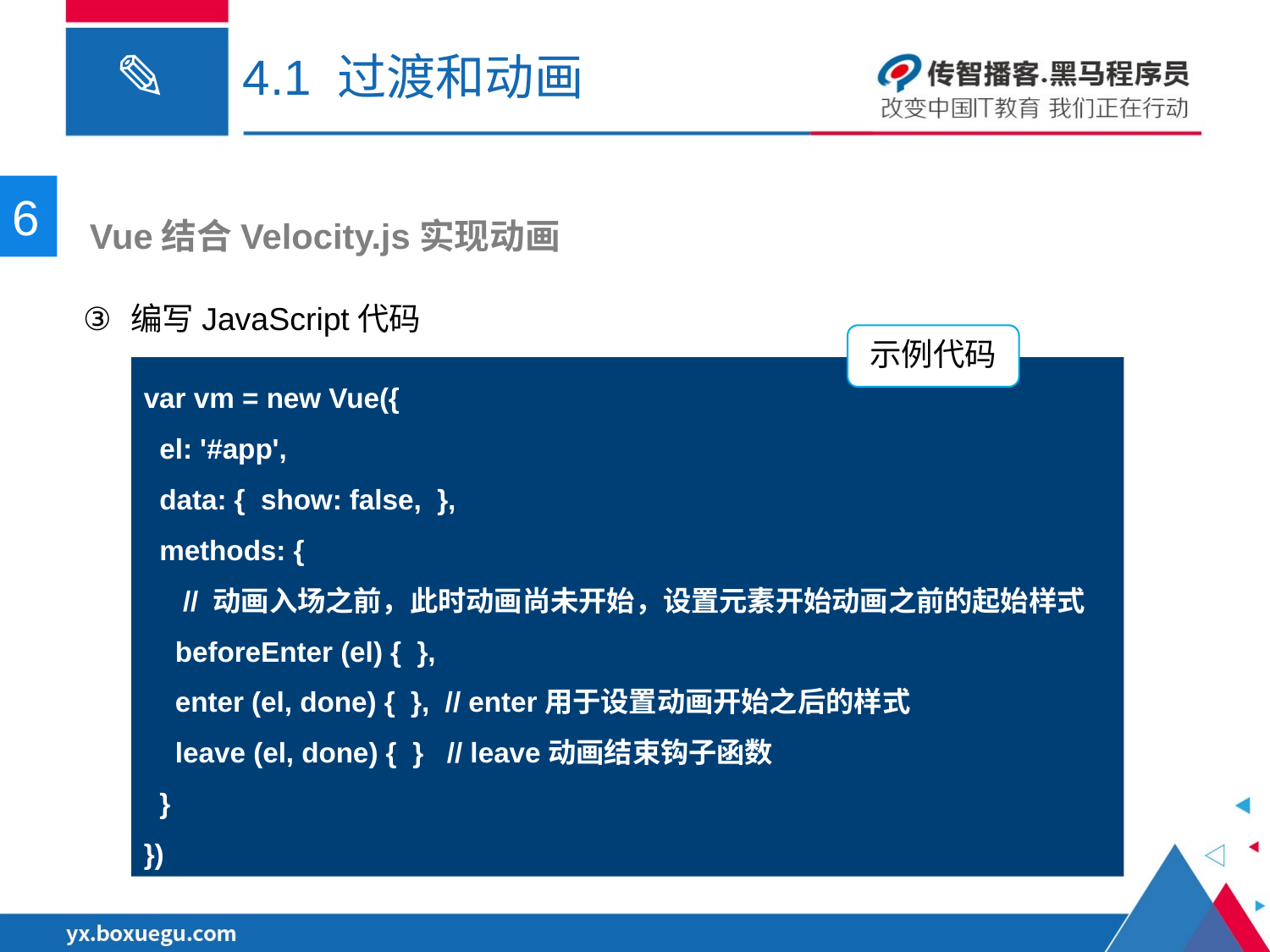

# 4.1 过渡和动画

6
  Vue结合Velocity.js实现动画
编写JavaScript代码
示例代码
var vm = new Vue({
  el: '#app',
  data: {  show: false,  },
  methods: {
     // 动画入场之前，此时动画尚未开始，设置元素开始动画之前的起始样式
    beforeEnter (el) {  },
    enter (el, done) {  },  // enter用于设置动画开始之后的样式
    leave (el, done) {  }   // leave动画结束钩子函数
  }
})